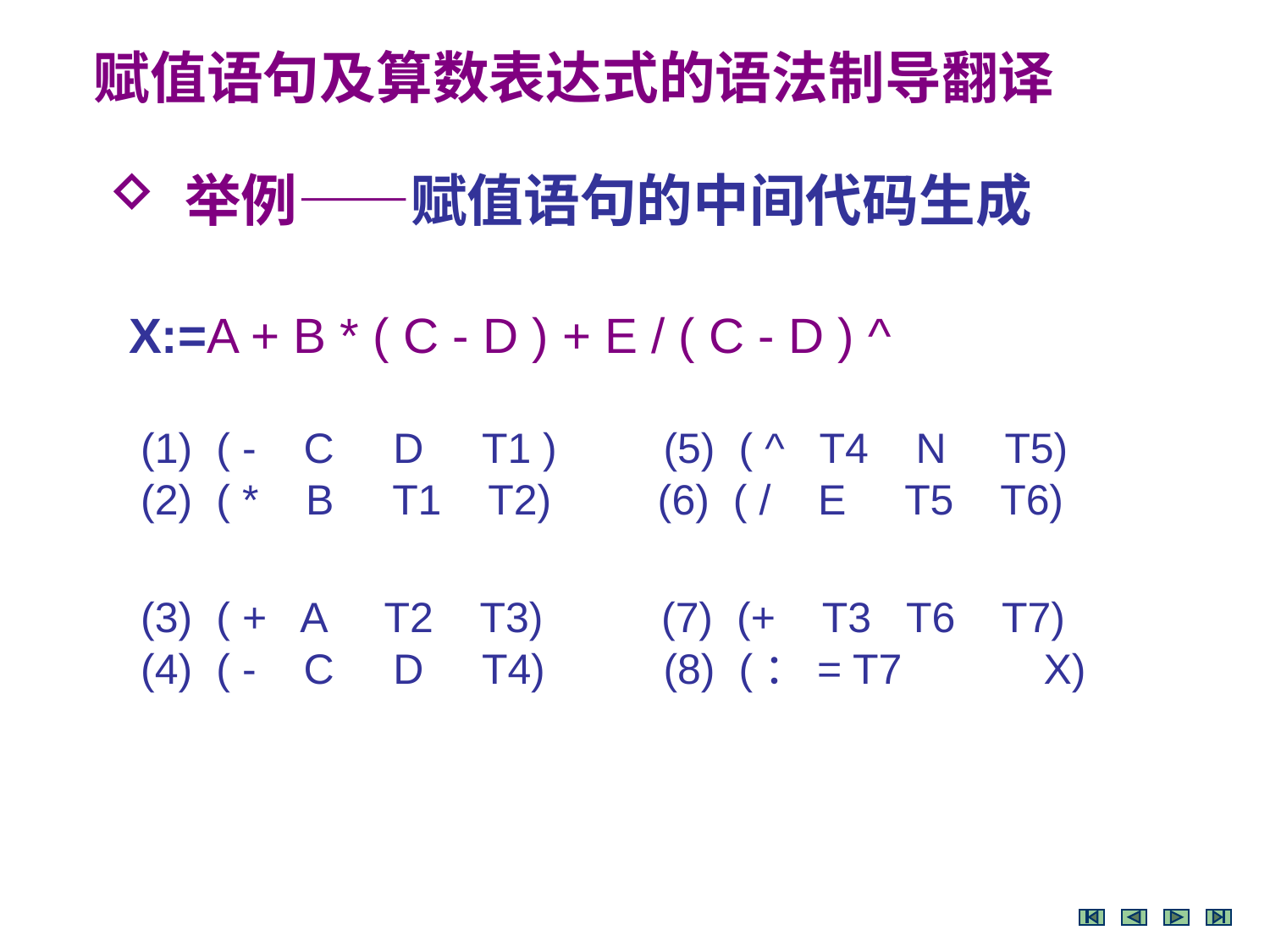

赋值语句及算数表达式的语法制导翻译
 举例——赋值语句的中间代码生成

X:=A + B * ( C - D ) + E / ( C - D ) ^

 (1)  ( -    C     D     T1 )         (5)  ( ^   T4    N     T5)
 (2)  ( *    B     T1    T2)         (6)  ( /    E     T5    T6)
 (3)  ( +   A     T2    T3)          (7)  (+    T3   T6    T7)
 (4)  ( -    C     D     T4)          (8)  (：= T7            X)